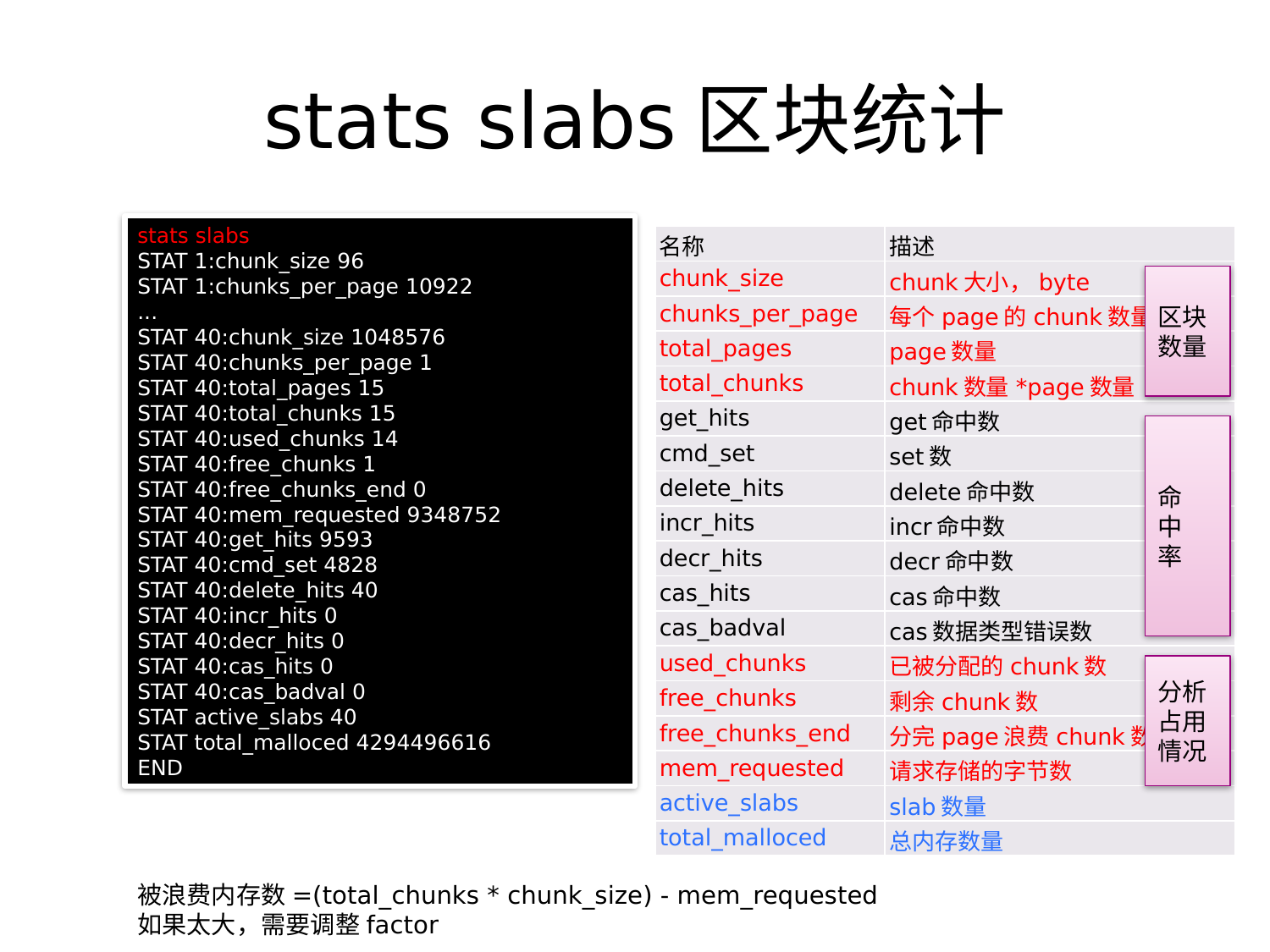

# stats slabs区块统计
stats slabs
STAT 1:chunk_size 96
STAT 1:chunks_per_page 10922
...
STAT 40:chunk_size 1048576
STAT 40:chunks_per_page 1
STAT 40:total_pages 15
STAT 40:total_chunks 15
STAT 40:used_chunks 14
STAT 40:free_chunks 1
STAT 40:free_chunks_end 0
STAT 40:mem_requested 9348752
STAT 40:get_hits 9593
STAT 40:cmd_set 4828
STAT 40:delete_hits 40
STAT 40:incr_hits 0
STAT 40:decr_hits 0
STAT 40:cas_hits 0
STAT 40:cas_badval 0
STAT active_slabs 40
STAT total_malloced 4294496616
END
| 名称 | 描述 |
| --- | --- |
| chunk\_size | chunk大小，byte |
| chunks\_per\_page | 每个page的chunk数量 |
| total\_pages | page数量 |
| total\_chunks | chunk数量\*page数量 |
| get\_hits | get命中数 |
| cmd\_set | set数 |
| delete\_hits | delete命中数 |
| incr\_hits | incr命中数 |
| decr\_hits | decr命中数 |
| cas\_hits | cas命中数 |
| cas\_badval | cas数据类型错误数 |
| used\_chunks | 已被分配的chunk数 |
| free\_chunks | 剩余chunk数 |
| free\_chunks\_end | 分完page浪费chunk数 |
| mem\_requested | 请求存储的字节数 |
| active\_slabs | slab数量 |
| total\_malloced | 总内存数量 |
区块数量
命
中
率
分析占用情况
被浪费内存数=(total_chunks * chunk_size) - mem_requested
如果太大，需要调整factor